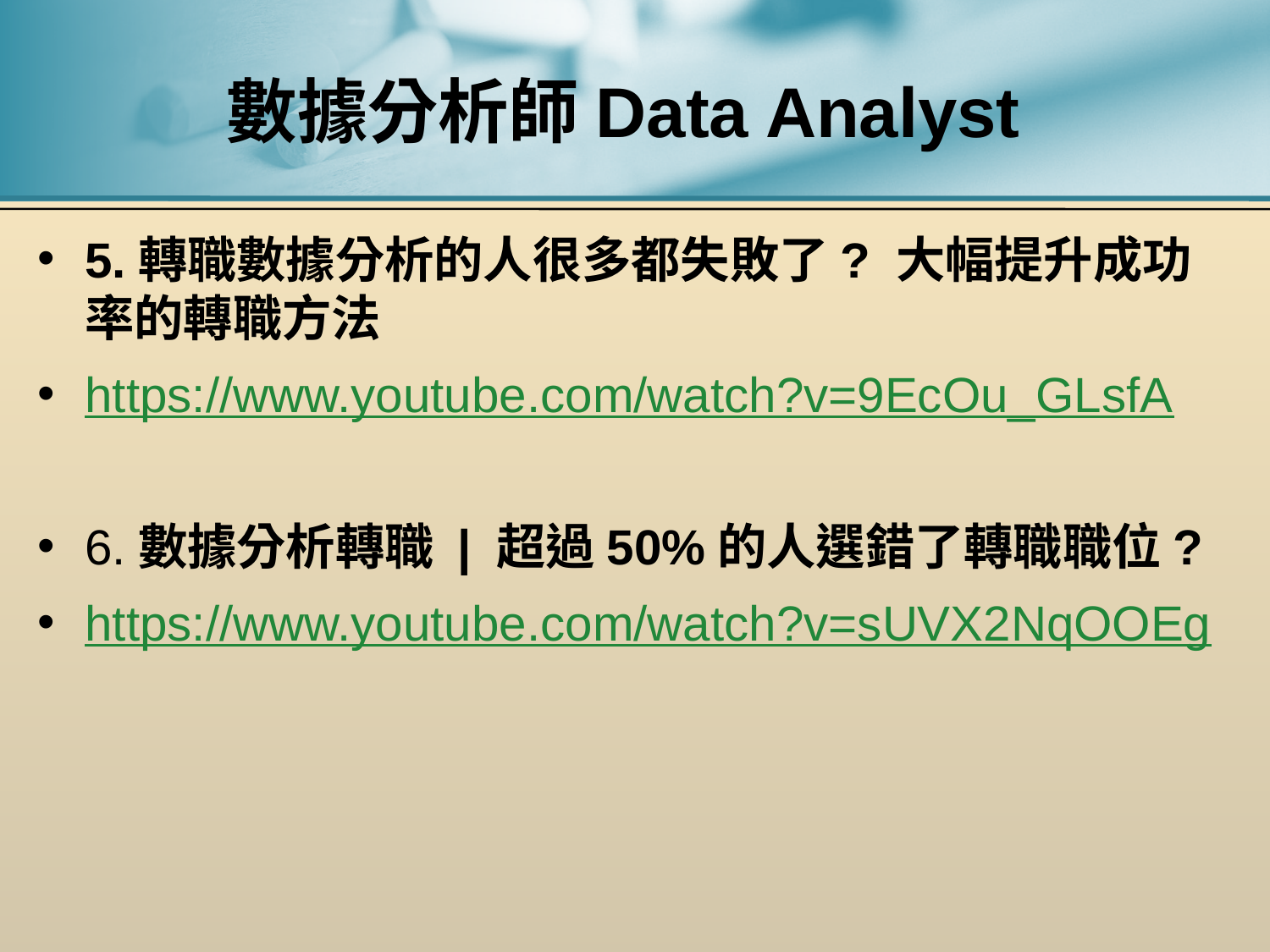

# 數據分析師Data Analyst
5.轉職數據分析的人很多都失敗了? 大幅提升成功率的轉職方法
https://www.youtube.com/watch?v=9EcOu_GLsfA

6.數據分析轉職 | 超過50%的人選錯了轉職職位?
https://www.youtube.com/watch?v=sUVX2NqOOEg